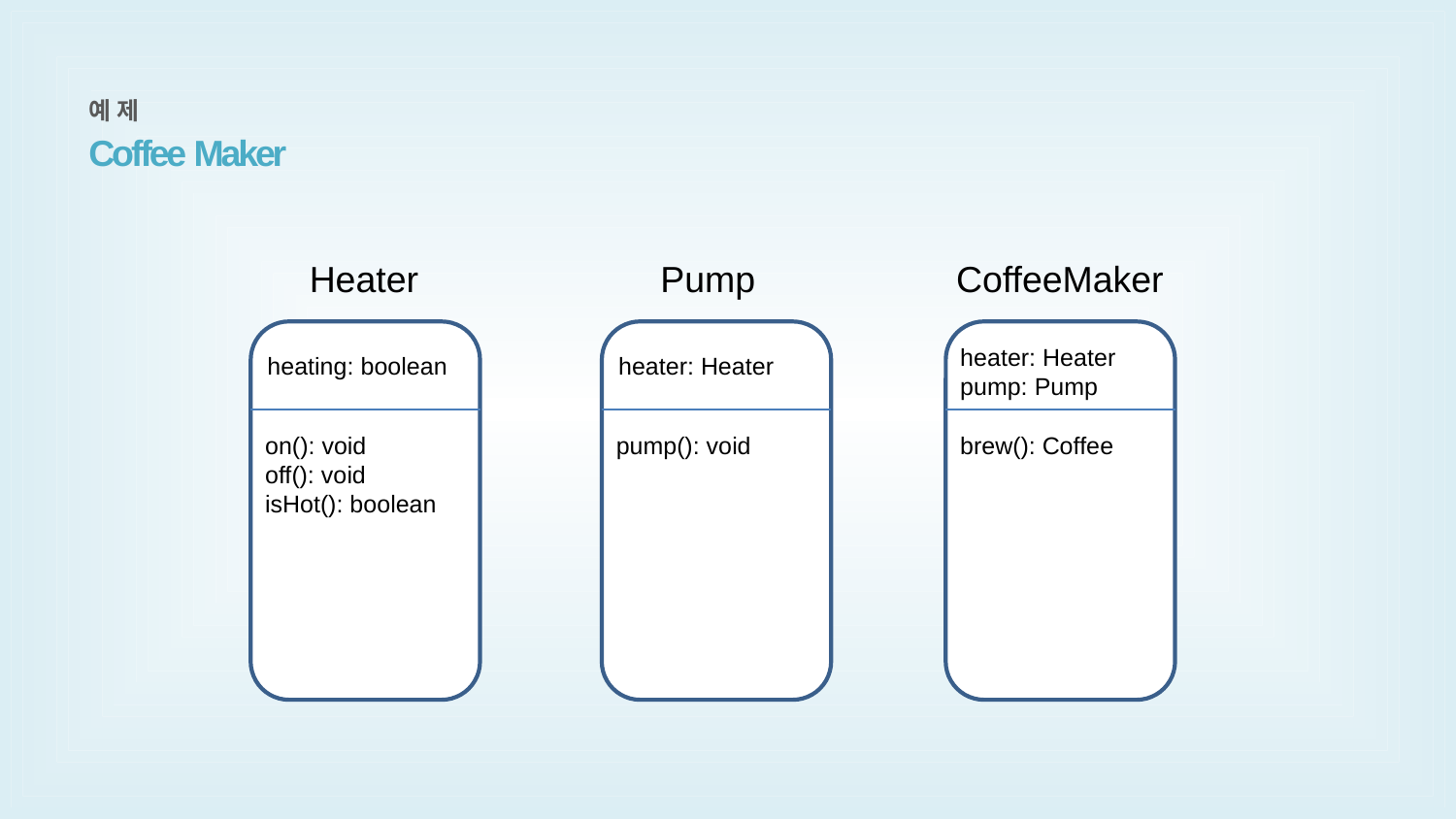

예제
Coffee Maker
Heater
Pump
CoffeeMaker

heater: Heater
pump: Pump
heating: boolean
heater: Heater
on(): void
off(): void
isHot(): boolean
pump(): void
brew(): Coffee